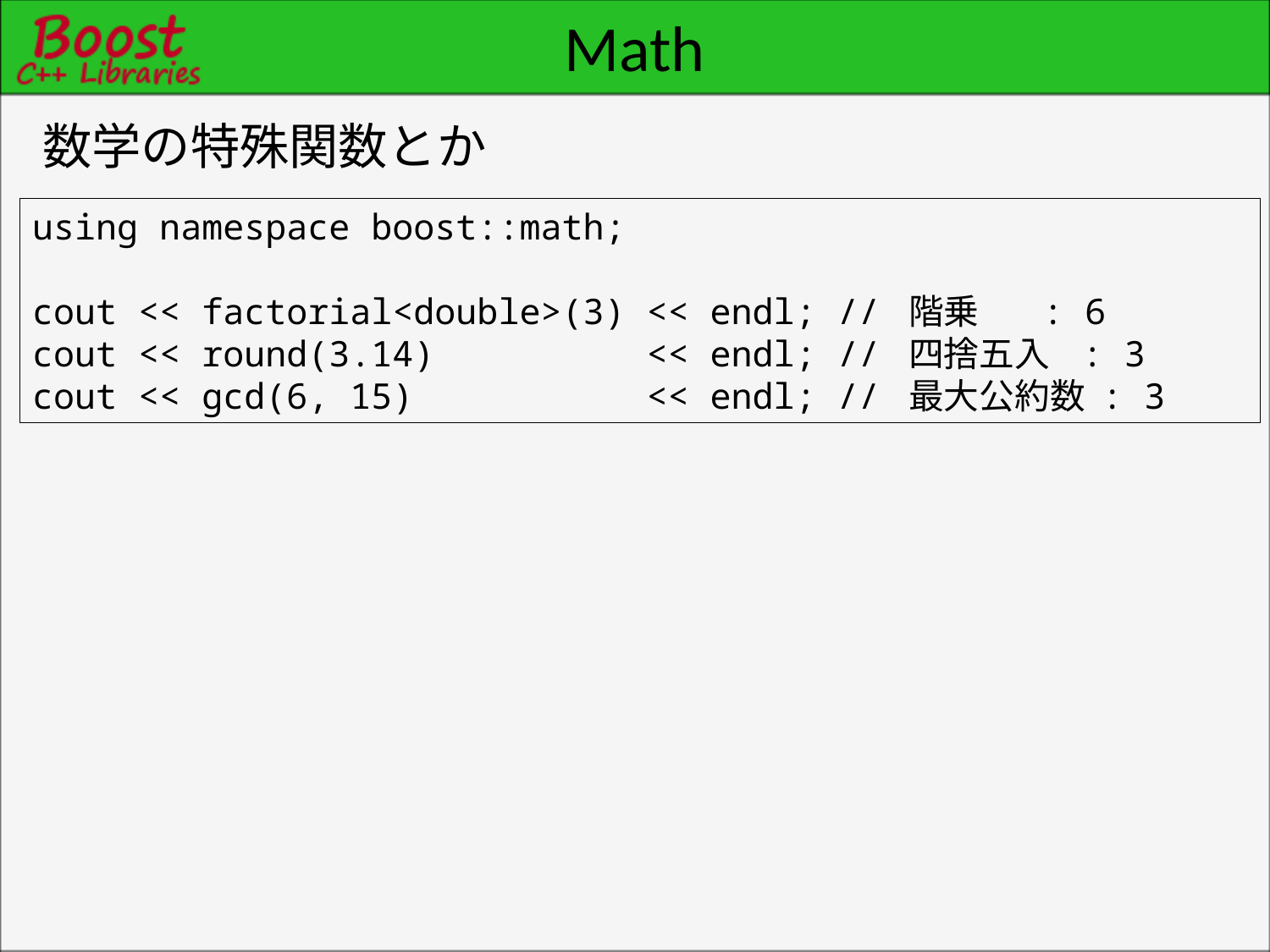

# Math
数学の特殊関数とか
using namespace boost::math;

cout << factorial<double>(3) << endl; // 階乗       : 6
cout << round(3.14)          << endl; // 四捨五入   : 3
cout << gcd(6, 15)           << endl; // 最大公約数 : 3